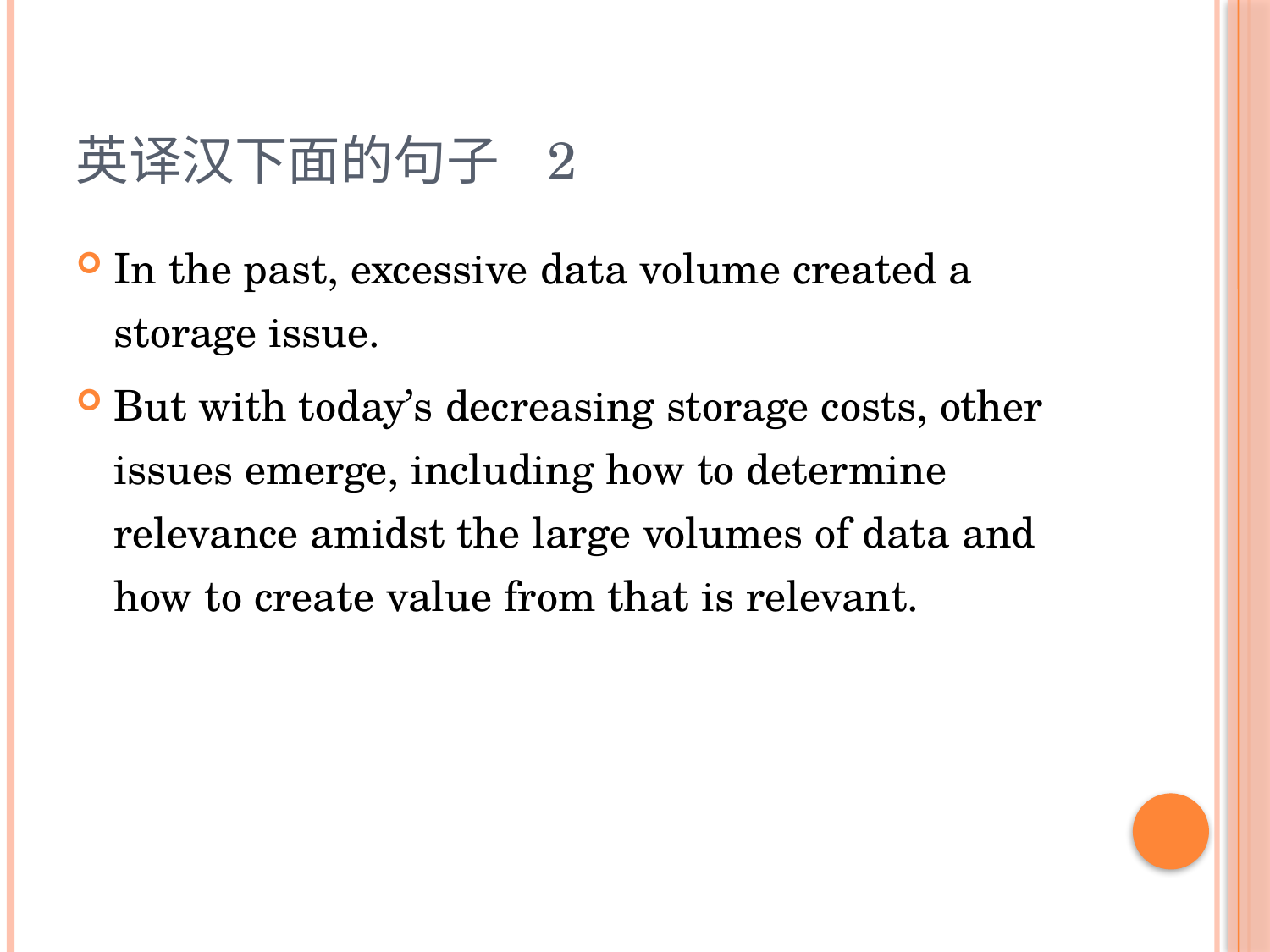

# 英译汉下面的句子   2
In the past, excessive data volume created a storage issue.
But with today’s decreasing storage costs, other issues emerge, including how to determine relevance amidst the large volumes of data and how to create value from that is relevant.